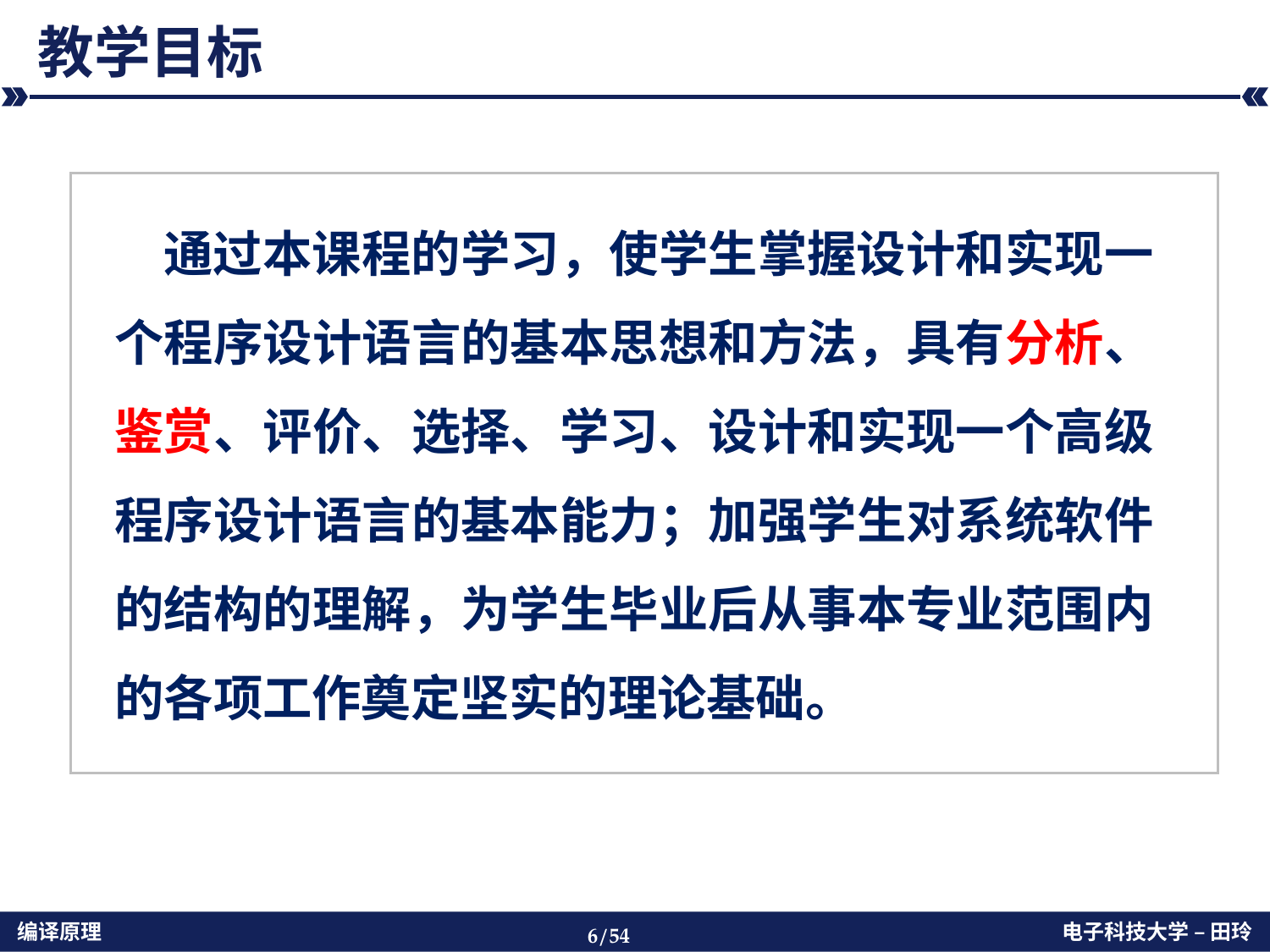

# 教学目标

      通过本课程的学习，使学生掌握设计和实现一个程序设计语言的基本思想和方法，具有分析、鉴赏、评价、选择、学习、设计和实现一个高级程序设计语言的基本能力；加强学生对系统软件的结构的理解，为学生毕业后从事本专业范围内的各项工作奠定坚实的理论基础。